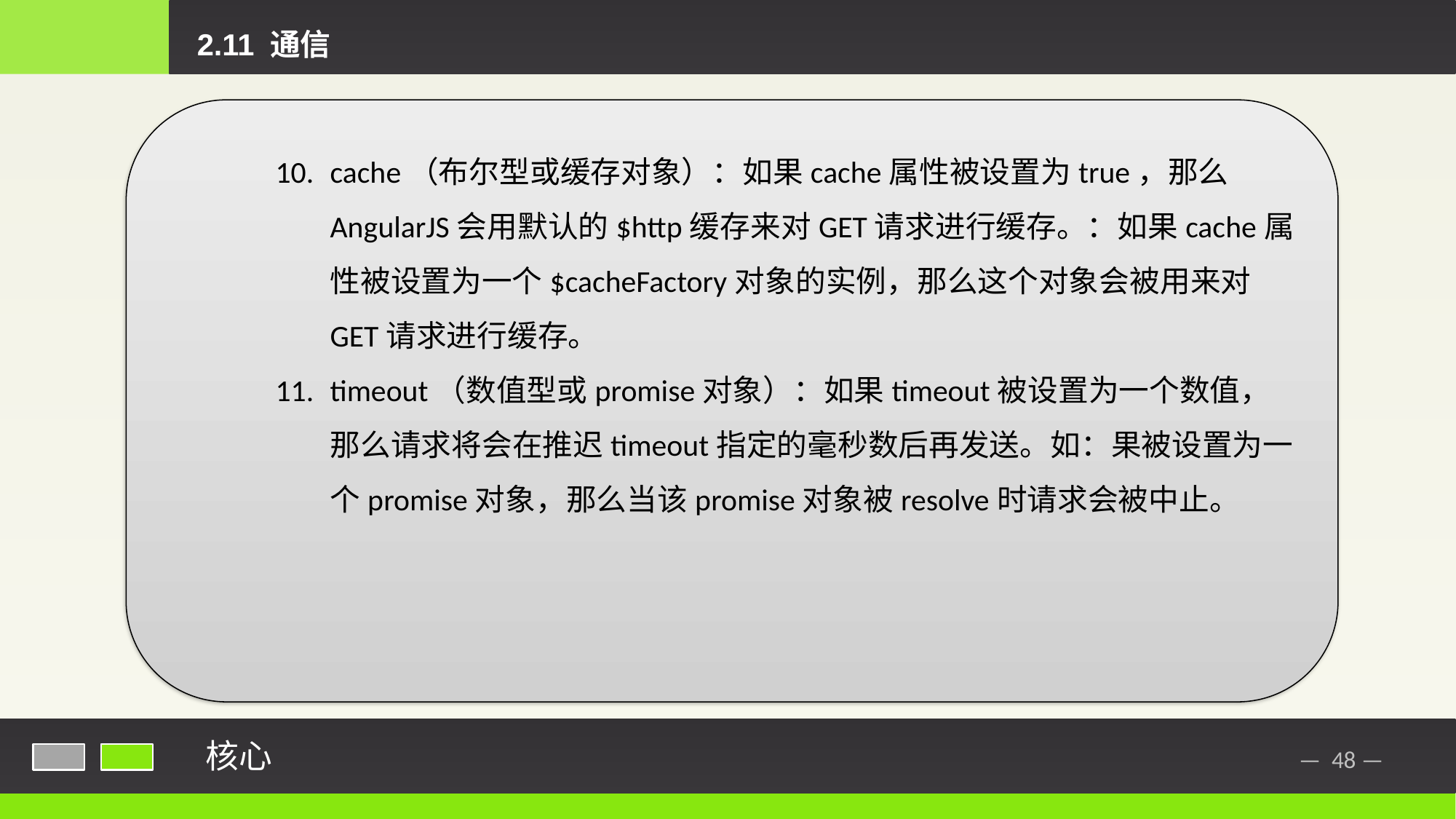

2.11 通信
cache（布尔型或缓存对象）：如果cache属性被设置为true，那么AngularJS会用默认的$http缓存来对GET请求进行缓存。：如果cache属性被设置为一个$cacheFactory对象的实例，那么这个对象会被用来对GET请求进行缓存。
timeout（数值型或promise对象）：如果timeout被设置为一个数值，那么请求将会在推迟timeout指定的毫秒数后再发送。如：果被设置为一个promise对象，那么当该promise对象被resolve时请求会被中止。